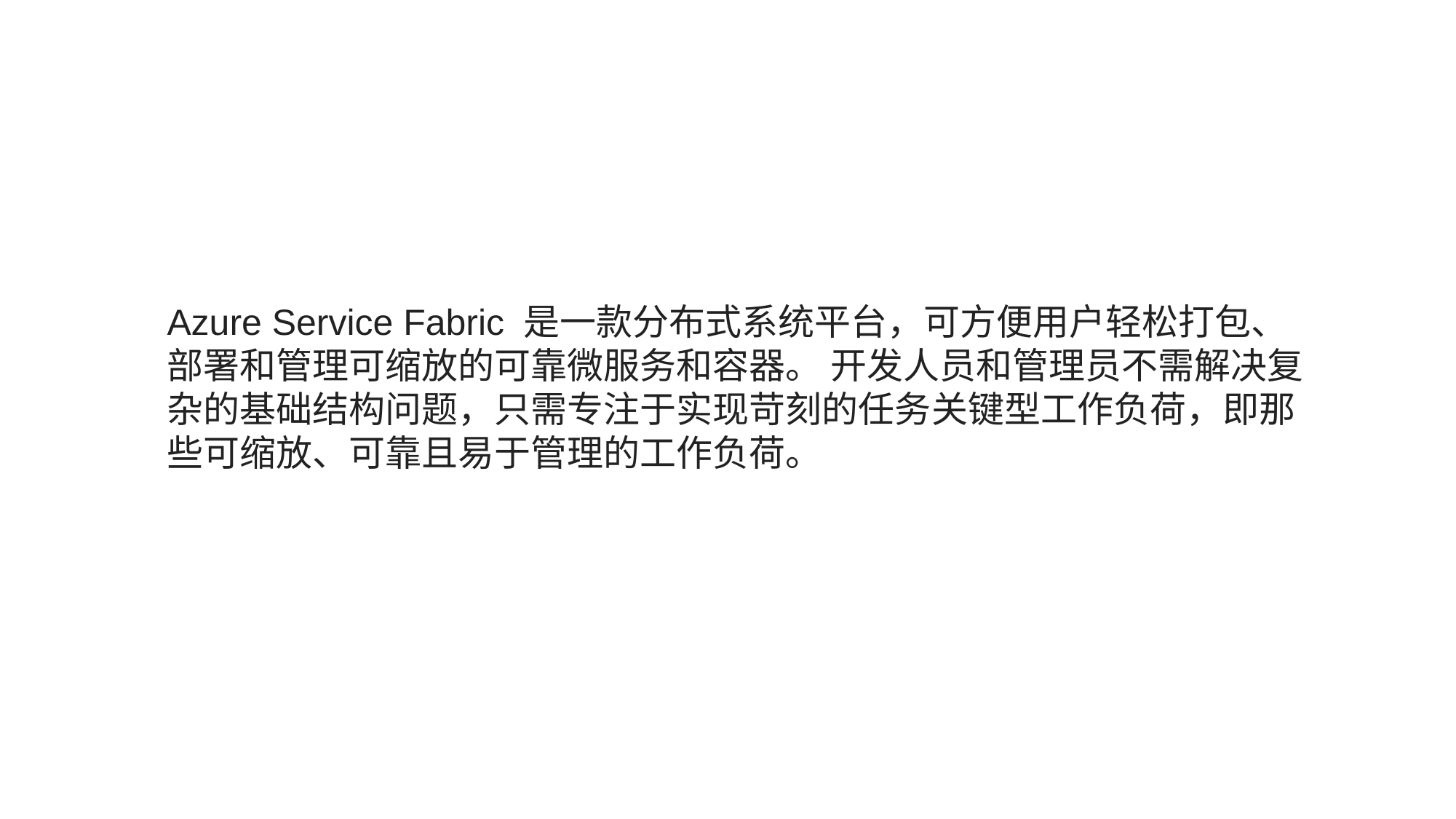

Azure Service Fabric 是一款分布式系统平台，可方便用户轻松打包、部署和管理可缩放的可靠微服务和容器。 开发人员和管理员不需解决复杂的基础结构问题，只需专注于实现苛刻的任务关键型工作负荷，即那些可缩放、可靠且易于管理的工作负荷。